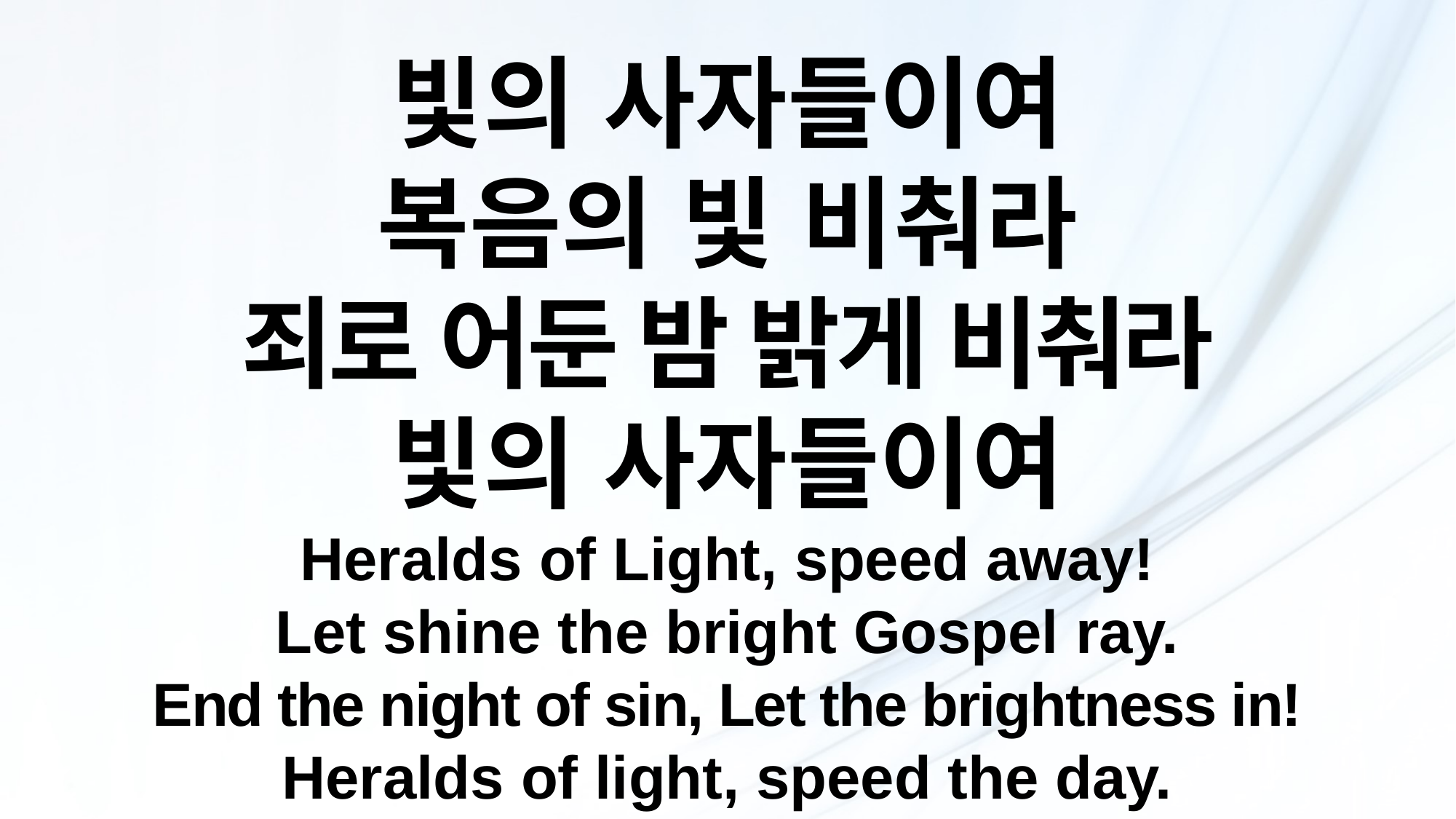

빛의 사자들이여
복음의 빛 비춰라
죄로 어둔 밤 밝게 비춰라
빛의 사자들이여
Heralds of Light, speed away!
Let shine the bright Gospel ray.
End the night of sin, Let the brightness in!
Heralds of light, speed the day.